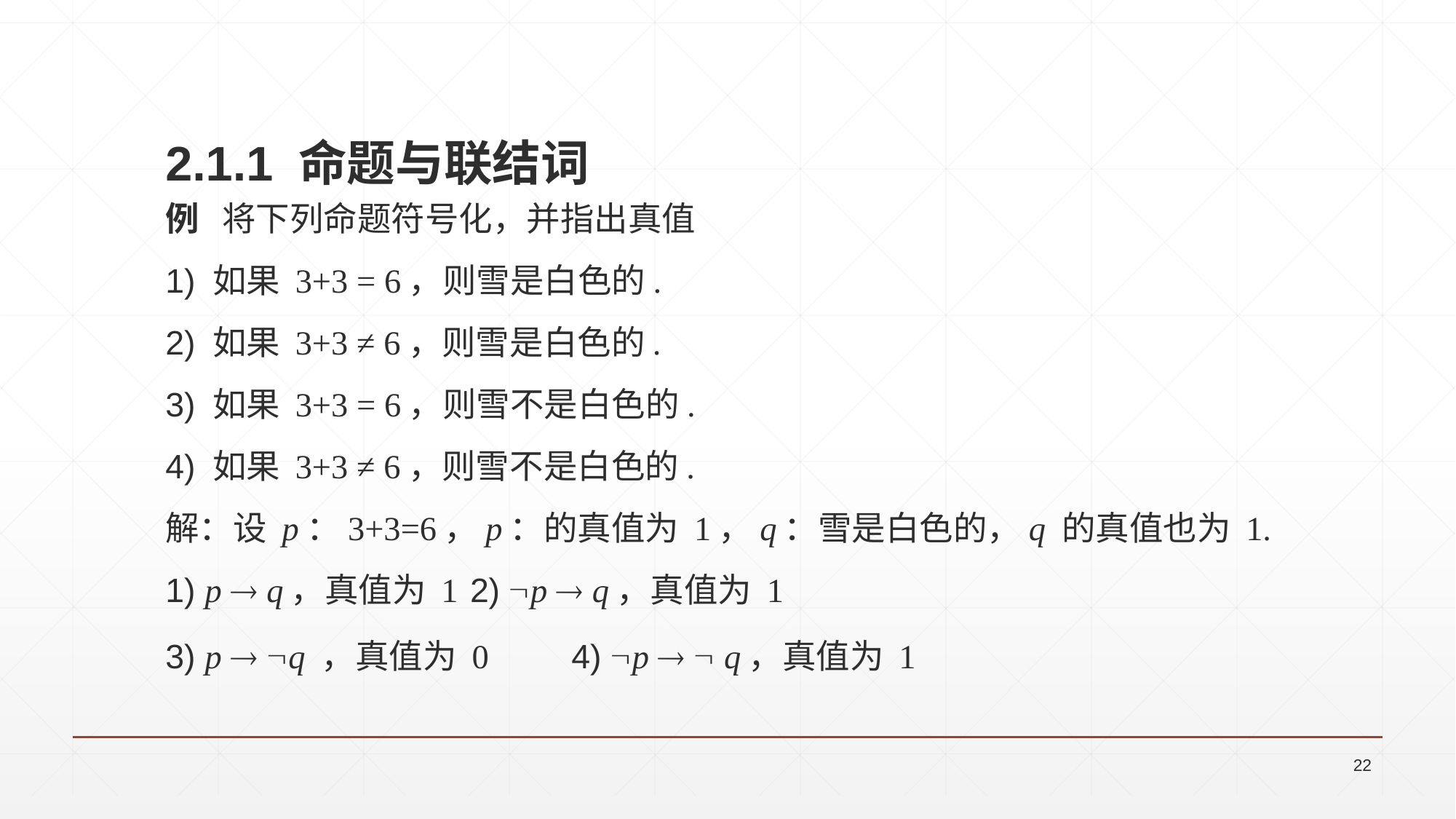

2.1.1 命题与联结词
例   将下列命题符号化，并指出真值
1) 如果 3+3 = 6，则雪是白色的.
2) 如果 3+3 ≠ 6，则雪是白色的.
3) 如果 3+3 = 6，则雪不是白色的.
4) 如果 3+3 ≠ 6，则雪不是白色的.
解：设 p：3+3=6，p：的真值为 1，q：雪是白色的，q 的真值也为 1.
1) p → q，真值为 1		2) ¬p → q，真值为 1
3) p → ¬q ，真值为 0	4) ¬p → ¬ q，真值为 1
22